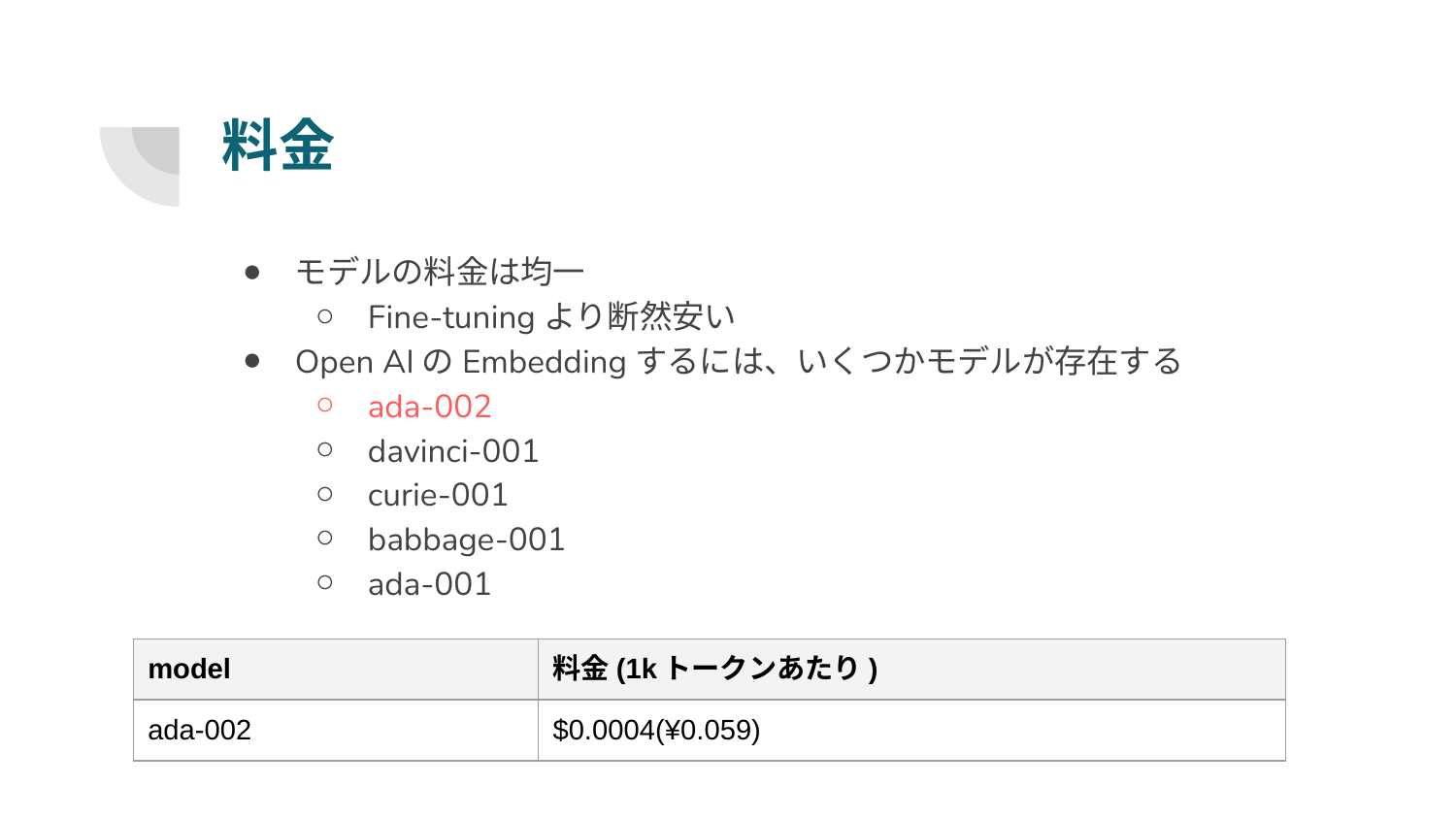

# 料金
モデルの料金は均一
Fine-tuningより断然安い
Open AIのEmbeddingするには、いくつかモデルが存在する
ada-002
davinci-001
curie-001
babbage-001
ada-001
| model | 料金(1kトークンあたり) |
| --- | --- |
| ada-002 | $0.0004(¥0.059) |